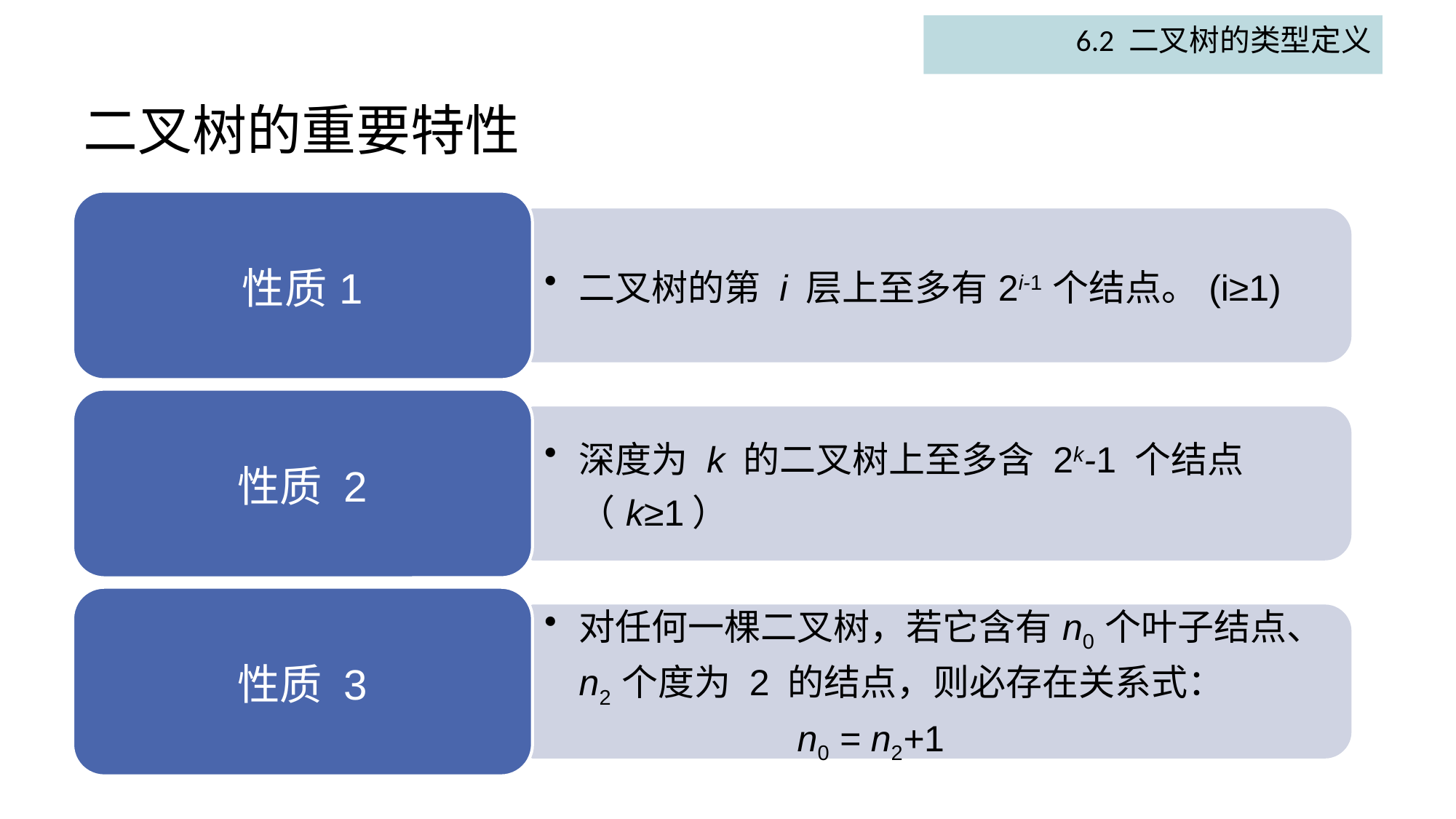

6.2 二叉树的类型定义

# 二叉树的重要特性
性质1
二叉树的第 i 层上至多有2i-1 个结点。(i≥1)
性质 2
深度为 k 的二叉树上至多含 2k-1 个结点（k≥1）
性质 3